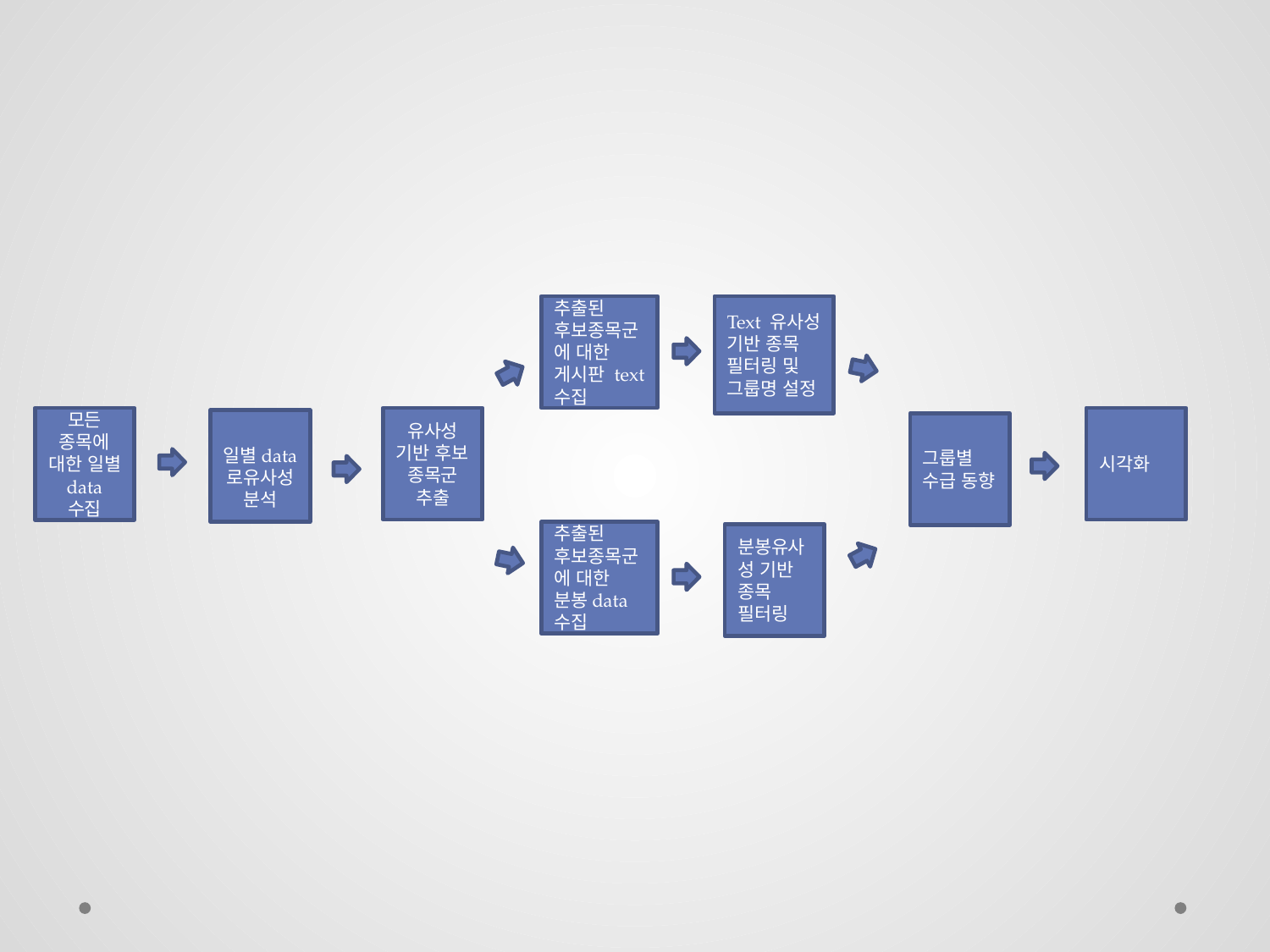

추출된 후보종목군에 대한 게시판 text수집
Text 유사성 기반 종목 필터링 및 그룹명 설정

유사성 기반 후보 종목군 추출

시각화

모든 종목에 대한 일별 data 수집

일별data로유사성분석
그룹별 수급 동향

추출된 후보종목군에 대한 분봉data 수집
분봉유사성 기반 종목 필터링